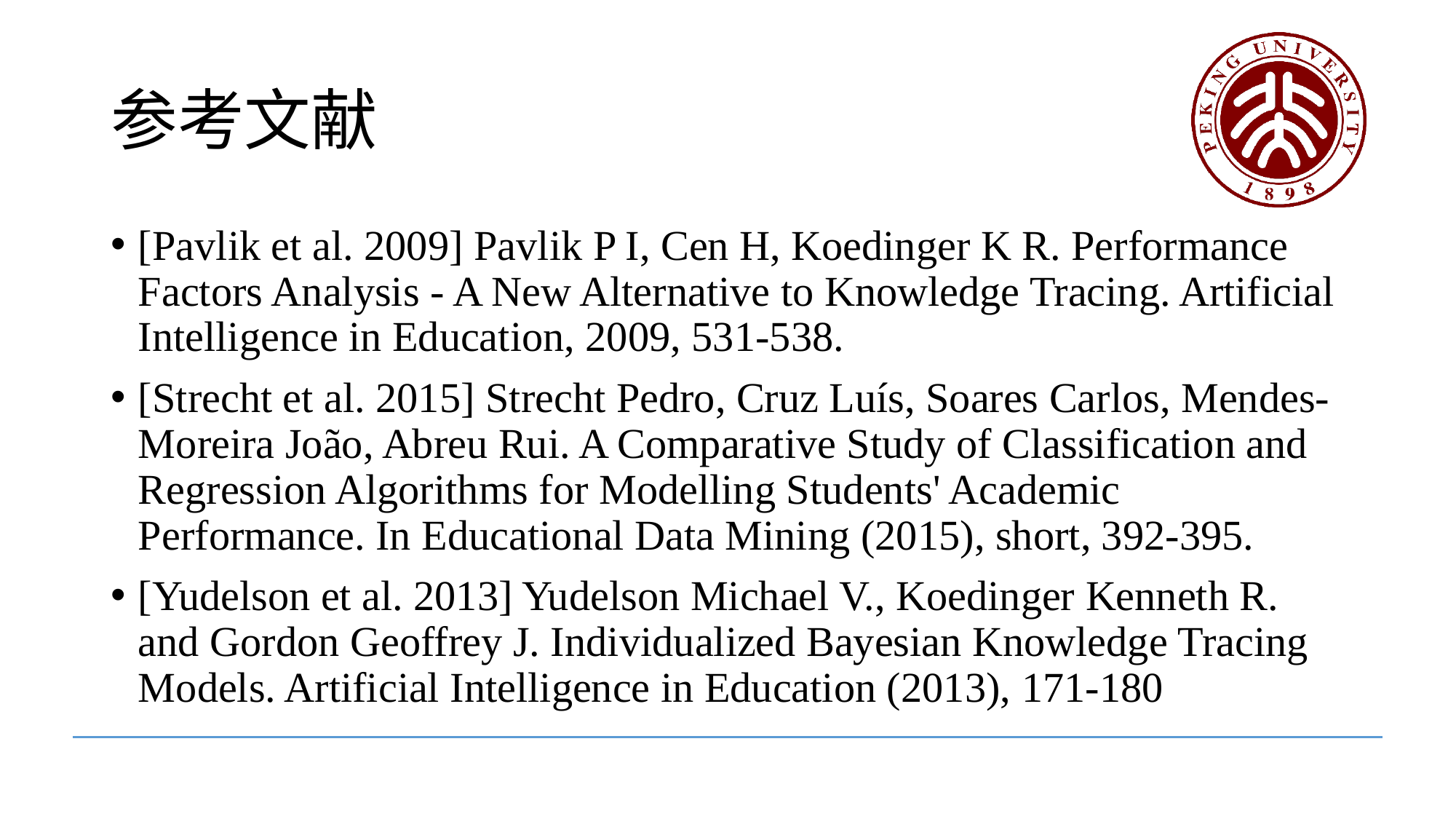

# 参考文献
[Pavlik et al. 2009] Pavlik P I, Cen H, Koedinger K R. Performance Factors Analysis - A New Alternative to Knowledge Tracing. Artificial Intelligence in Education, 2009, 531-538.
[Strecht et al. 2015] Strecht Pedro, Cruz Luís, Soares Carlos, Mendes-Moreira João, Abreu Rui. A Comparative Study of Classification and Regression Algorithms for Modelling Students' Academic Performance. In Educational Data Mining (2015), short, 392-395.
[Yudelson et al. 2013] Yudelson Michael V., Koedinger Kenneth R. and Gordon Geoffrey J. Individualized Bayesian Knowledge Tracing Models. Artificial Intelligence in Education (2013), 171-180